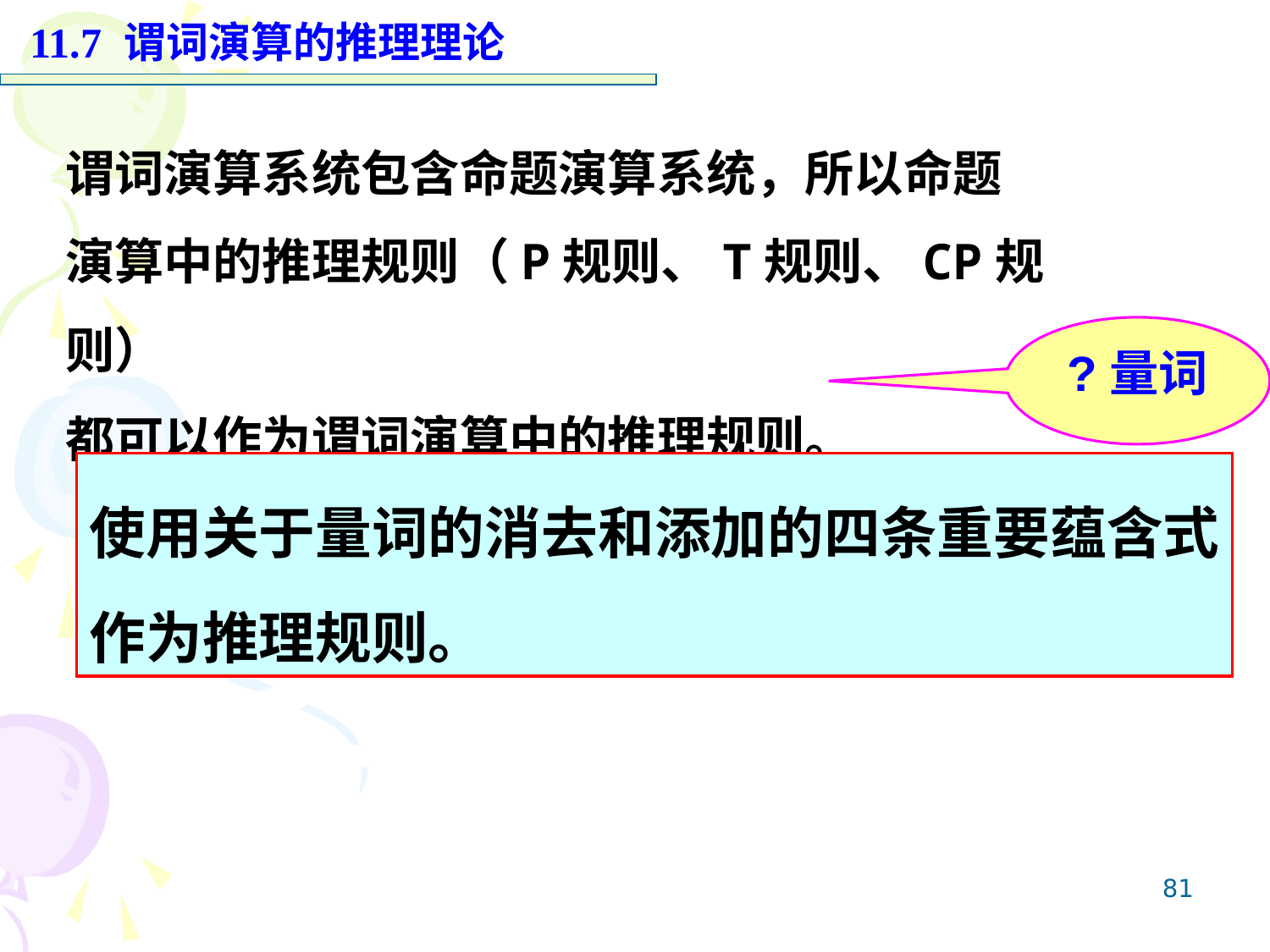

11.7 谓词演算的推理理论

谓词演算系统包含命题演算系统，所以命题
演算中的推理规则（P规则、T规则、CP规则）
都可以作为谓词演算中的推理规则。
?量词
使用关于量词的消去和添加的四条重要蕴含式
作为推理规则。
81